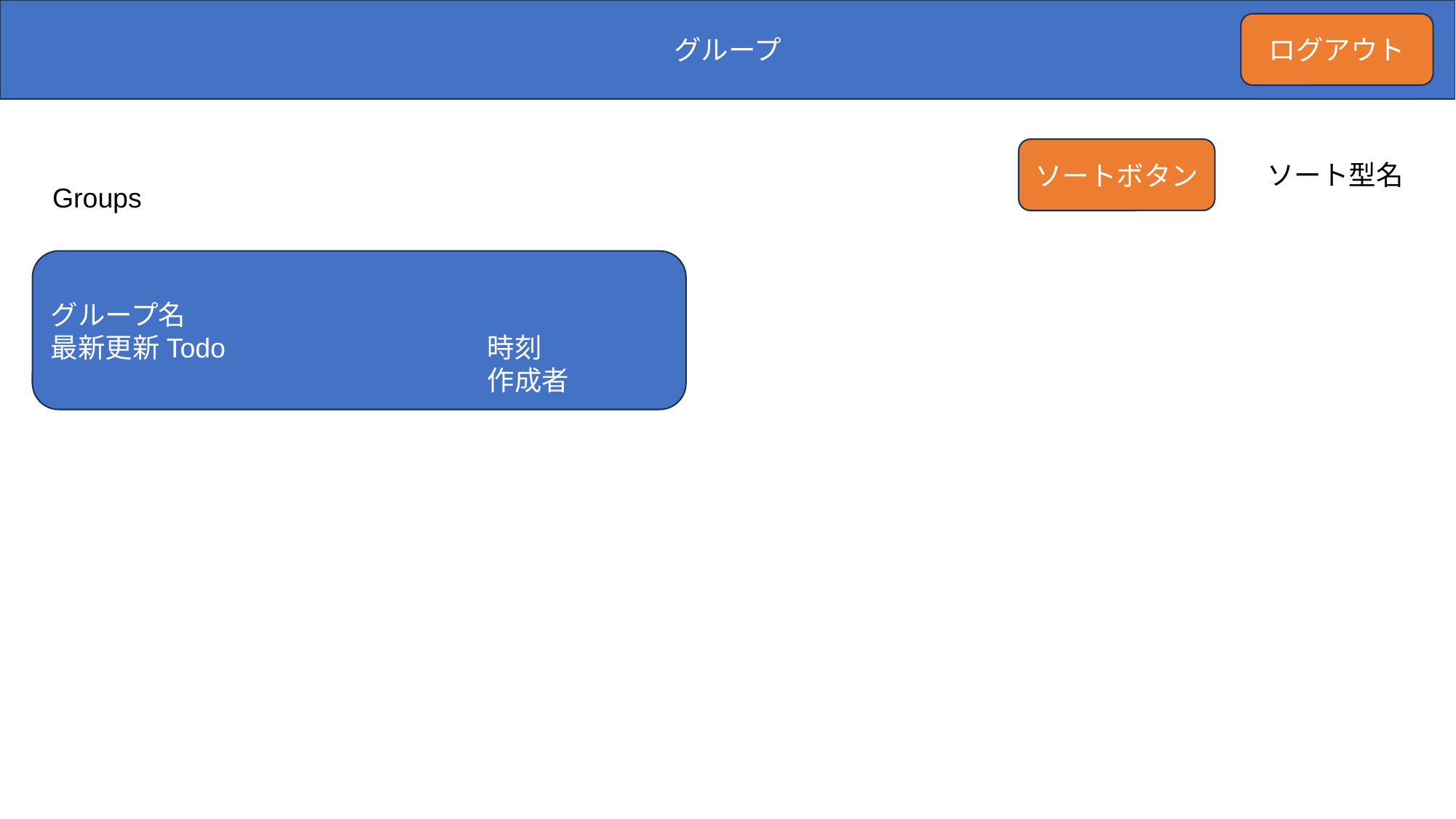

グループ
ログアウト
ソートボタン
ソート型名
Groups

グループ名
最新更新Todo			時刻					作成者